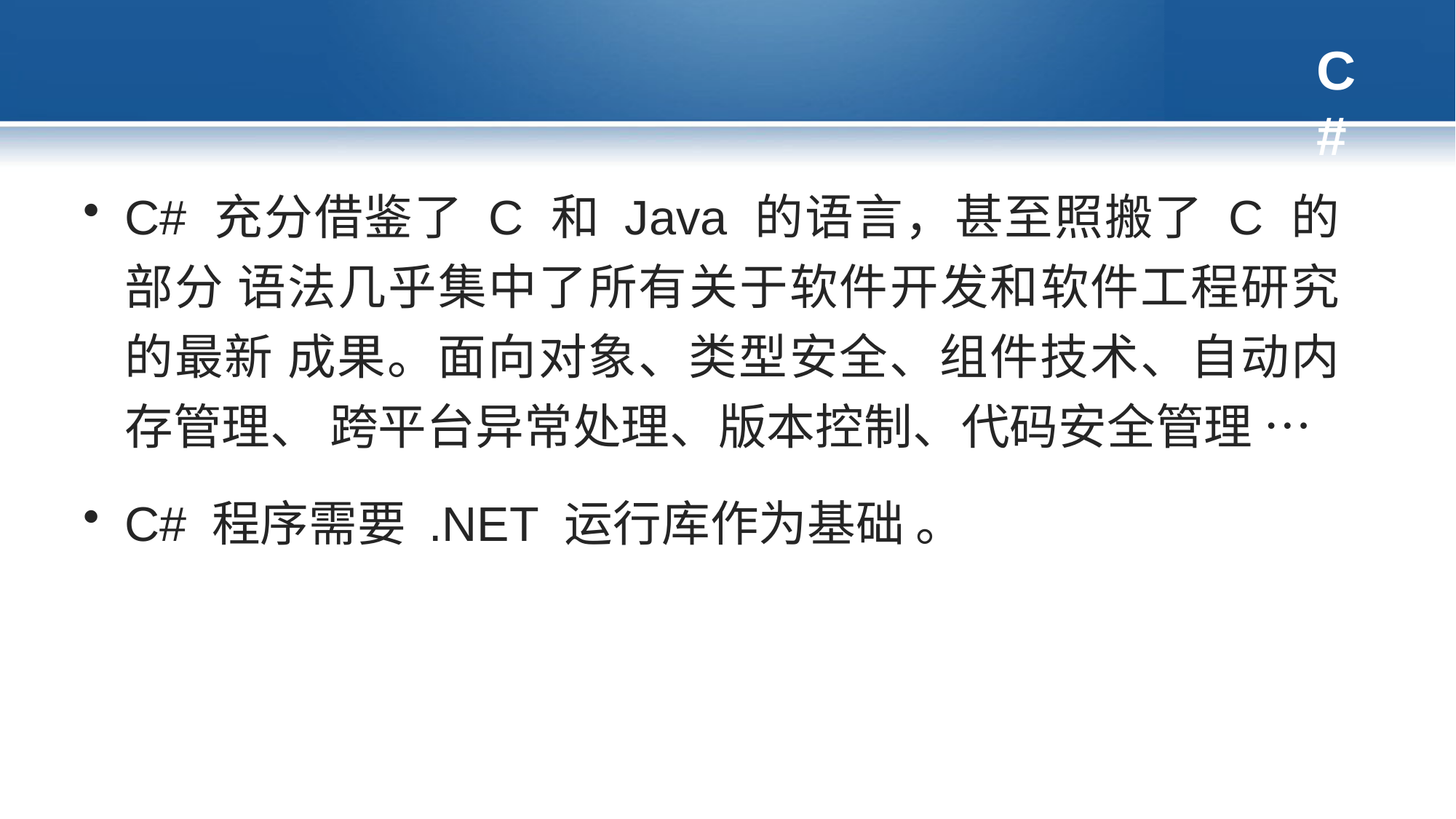

C#
C# 充分借鉴了 C 和 Java 的语言，甚至照搬了 C 的部分 语法几乎集中了所有关于软件开发和软件工程研究的最新 成果。面向对象、类型安全、组件技术、自动内存管理、 跨平台异常处理、版本控制、代码安全管理 …
C# 程序需要 .NET 运行库作为基础 。